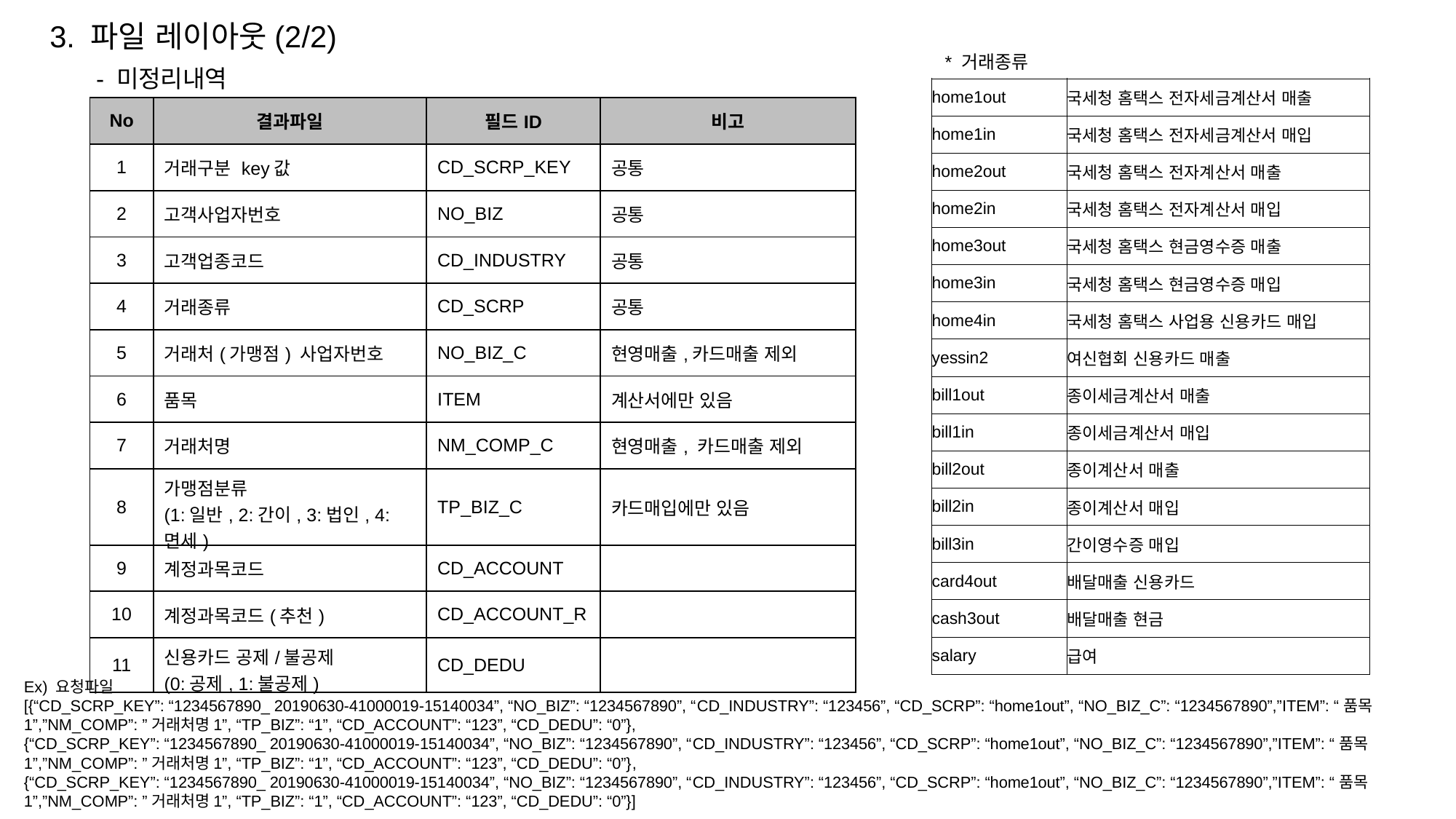

3. 파일 레이아웃(2/2)
* 거래종류
- 미정리내역
| home1out | 국세청 홈택스 전자세금계산서 매출 |
| --- | --- |
| home1in | 국세청 홈택스 전자세금계산서 매입 |
| home2out | 국세청 홈택스 전자계산서 매출 |
| home2in | 국세청 홈택스 전자계산서 매입 |
| home3out | 국세청 홈택스 현금영수증 매출 |
| home3in | 국세청 홈택스 현금영수증 매입 |
| home4in | 국세청 홈택스 사업용 신용카드 매입 |
| yessin2 | 여신협회 신용카드 매출 |
| bill1out | 종이세금계산서 매출 |
| bill1in | 종이세금계산서 매입 |
| bill2out | 종이계산서 매출 |
| bill2in | 종이계산서 매입 |
| bill3in | 간이영수증 매입 |
| card4out | 배달매출 신용카드 |
| cash3out | 배달매출 현금 |
| salary | 급여 |
| No | 결과파일 | 필드ID | 비고 |
| --- | --- | --- | --- |
| 1 | 거래구분 key값 | CD\_SCRP\_KEY | 공통 |
| 2 | 고객사업자번호 | NO\_BIZ | 공통 |
| 3 | 고객업종코드 | CD\_INDUSTRY | 공통 |
| 4 | 거래종류 | CD\_SCRP | 공통 |
| 5 | 거래처(가맹점) 사업자번호 | NO\_BIZ\_C | 현영매출,카드매출 제외 |
| 6 | 품목 | ITEM | 계산서에만 있음 |
| 7 | 거래처명 | NM\_COMP\_C | 현영매출, 카드매출 제외 |
| 8 | 가맹점분류 (1:일반, 2:간이, 3:법인, 4:면세) | TP\_BIZ\_C | 카드매입에만 있음 |
| 9 | 계정과목코드 | CD\_ACCOUNT |  |
| 10 | 계정과목코드(추천) | CD\_ACCOUNT\_R |  |
| 11 | 신용카드 공제/불공제 (0:공제, 1:불공제) | CD\_DEDU |  |
Ex) 요청파일
[{“CD_SCRP_KEY”: “1234567890_ 20190630-41000019-15140034”, “NO_BIZ”: “1234567890”, “CD_INDUSTRY”: “123456”, “CD_SCRP”: “home1out”, “NO_BIZ_C”: “1234567890”,”ITEM”: “품목1”,”NM_COMP”: ”거래처명1”, “TP_BIZ”: “1”, “CD_ACCOUNT”: “123”, “CD_DEDU”: “0”},
{“CD_SCRP_KEY”: “1234567890_ 20190630-41000019-15140034”, “NO_BIZ”: “1234567890”, “CD_INDUSTRY”: “123456”, “CD_SCRP”: “home1out”, “NO_BIZ_C”: “1234567890”,”ITEM”: “품목1”,”NM_COMP”: ”거래처명1”, “TP_BIZ”: “1”, “CD_ACCOUNT”: “123”, “CD_DEDU”: “0”},
{“CD_SCRP_KEY”: “1234567890_ 20190630-41000019-15140034”, “NO_BIZ”: “1234567890”, “CD_INDUSTRY”: “123456”, “CD_SCRP”: “home1out”, “NO_BIZ_C”: “1234567890”,”ITEM”: “품목1”,”NM_COMP”: ”거래처명1”, “TP_BIZ”: “1”, “CD_ACCOUNT”: “123”, “CD_DEDU”: “0”}]